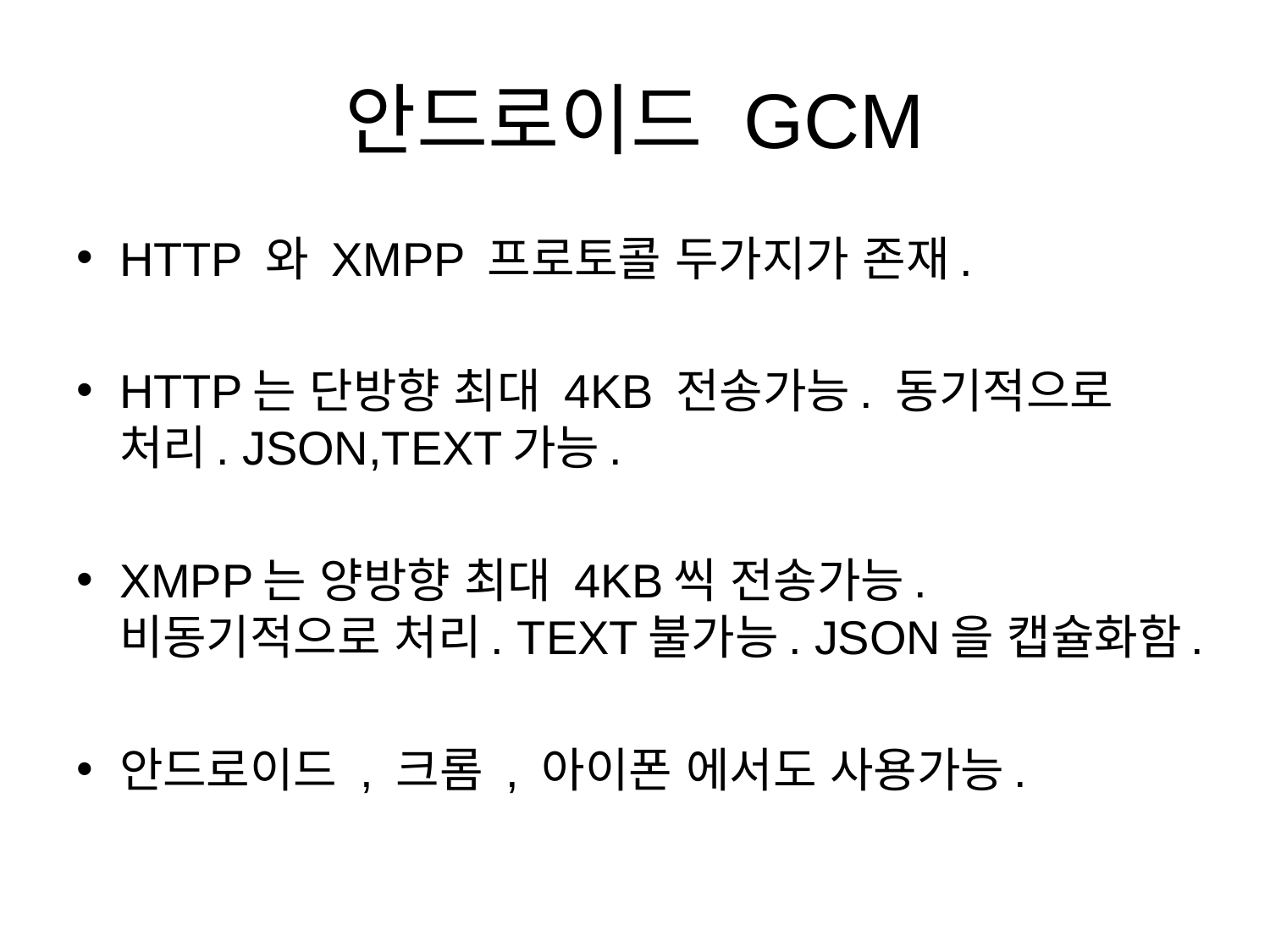

# 안드로이드 GCM
HTTP 와 XMPP 프로토콜 두가지가 존재.

HTTP는 단방향 최대 4KB 전송가능. 동기적으로 처리. JSON,TEXT가능.

XMPP는 양방향 최대 4KB씩 전송가능. 비동기적으로 처리. TEXT불가능. JSON을 캡슐화함.

안드로이드 , 크롬 , 아이폰 에서도 사용가능.